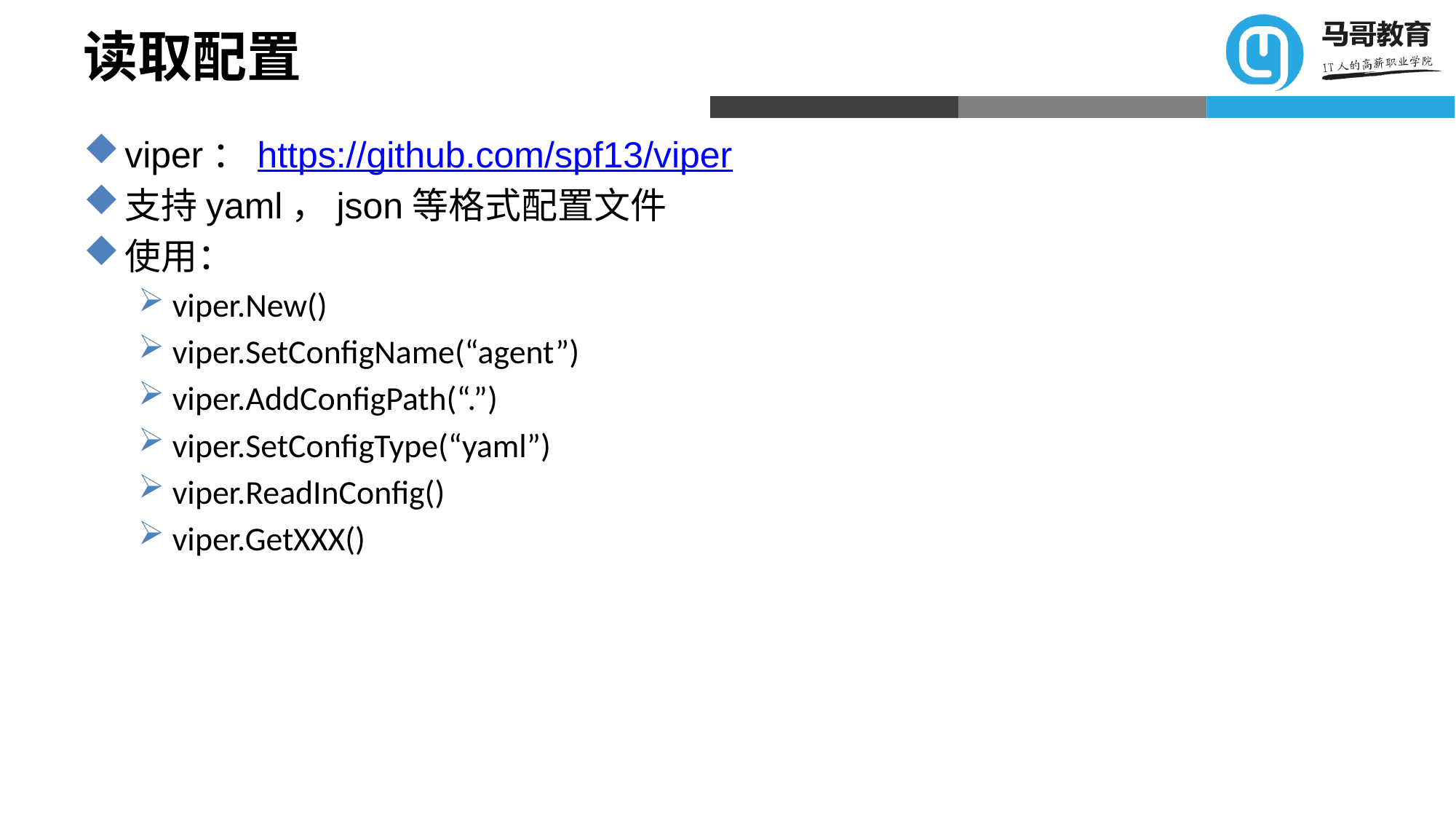

# 读取配置
viper：https://github.com/spf13/viper
支持yaml，json等格式配置文件
使用：
viper.New()
viper.SetConfigName(“agent”)
viper.AddConfigPath(“.”)
viper.SetConfigType(“yaml”)
viper.ReadInConfig()
viper.GetXXX()